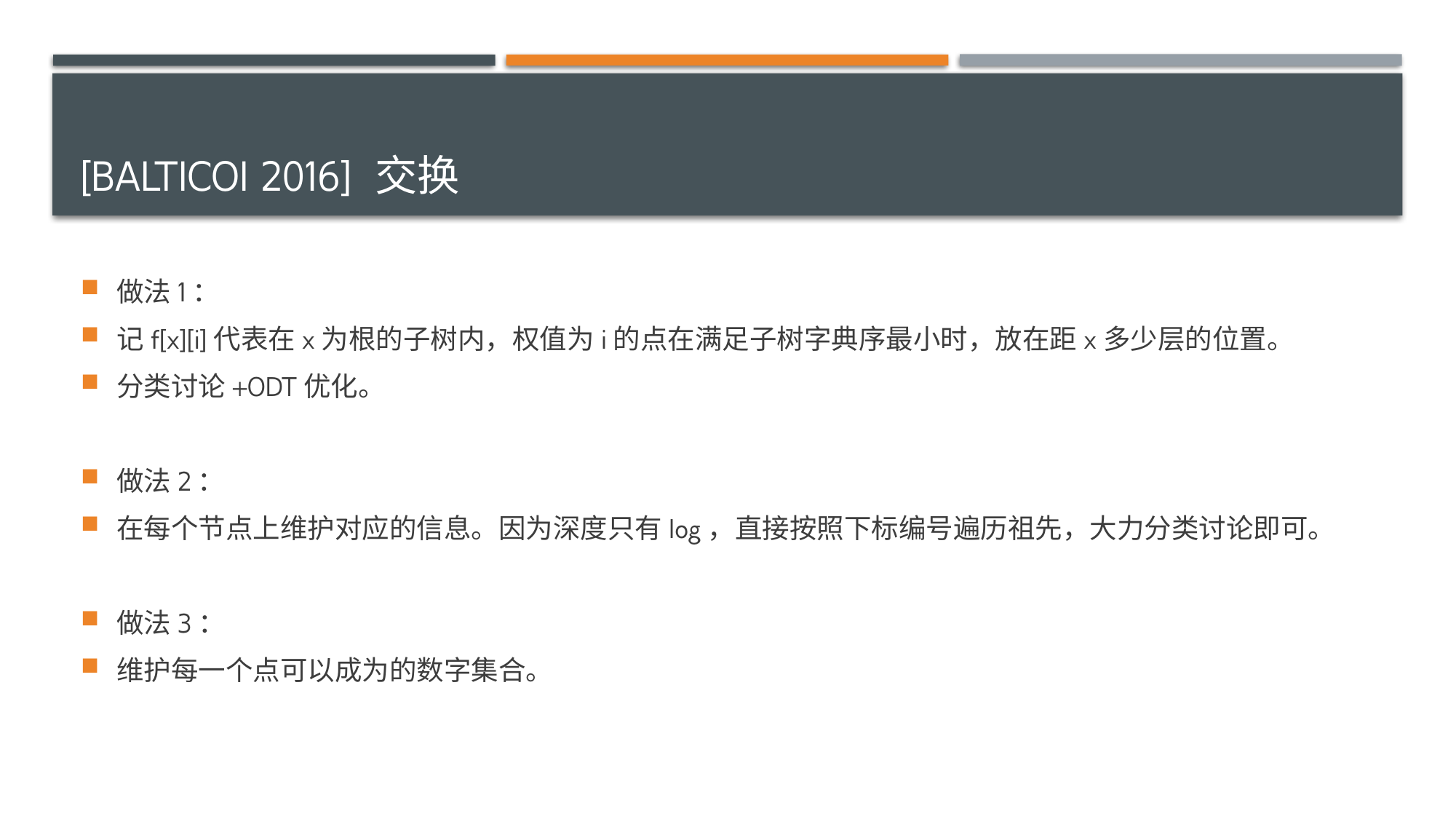

# [BalticOI 2016] 交换
做法1：
记f[x][i]代表在x为根的子树内，权值为i的点在满足子树字典序最小时，放在距x多少层的位置。
分类讨论+ODT优化。

做法2：
在每个节点上维护对应的信息。因为深度只有log，直接按照下标编号遍历祖先，大力分类讨论即可。

做法3：
维护每一个点可以成为的数字集合。